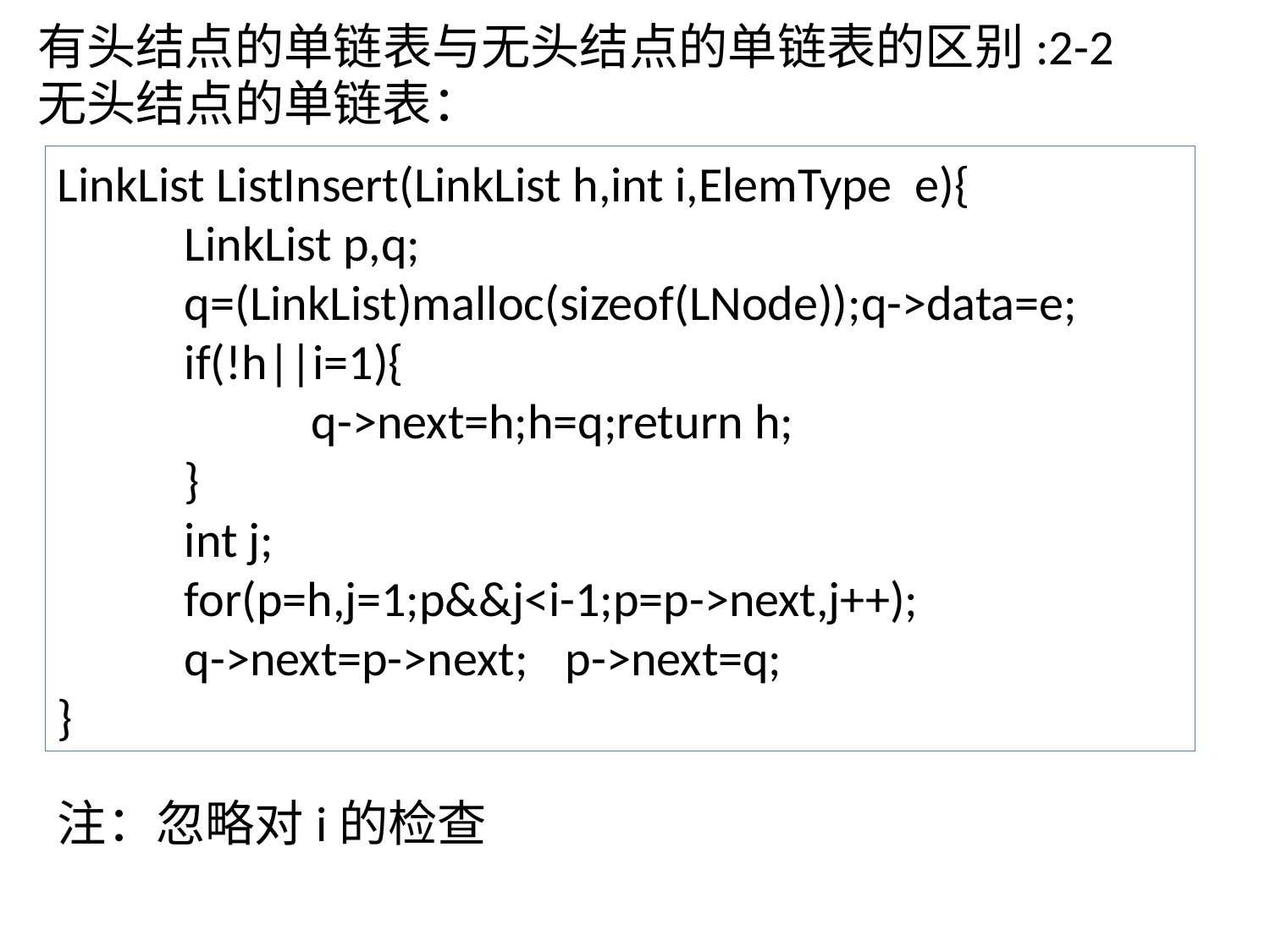

# 有头结点的单链表与无头结点的单链表的区别:2-2
无头结点的单链表：
LinkList ListInsert(LinkList h,int i,ElemType  e){
	LinkList p,q;
	q=(LinkList)malloc(sizeof(LNode));q->data=e;
	if(!h||i=1){
		q->next=h;h=q;return h;
	}
	int j;
	for(p=h,j=1;p&&j<i-1;p=p->next,j++);
	q->next=p->next;	p->next=q;
}
注：忽略对i的检查